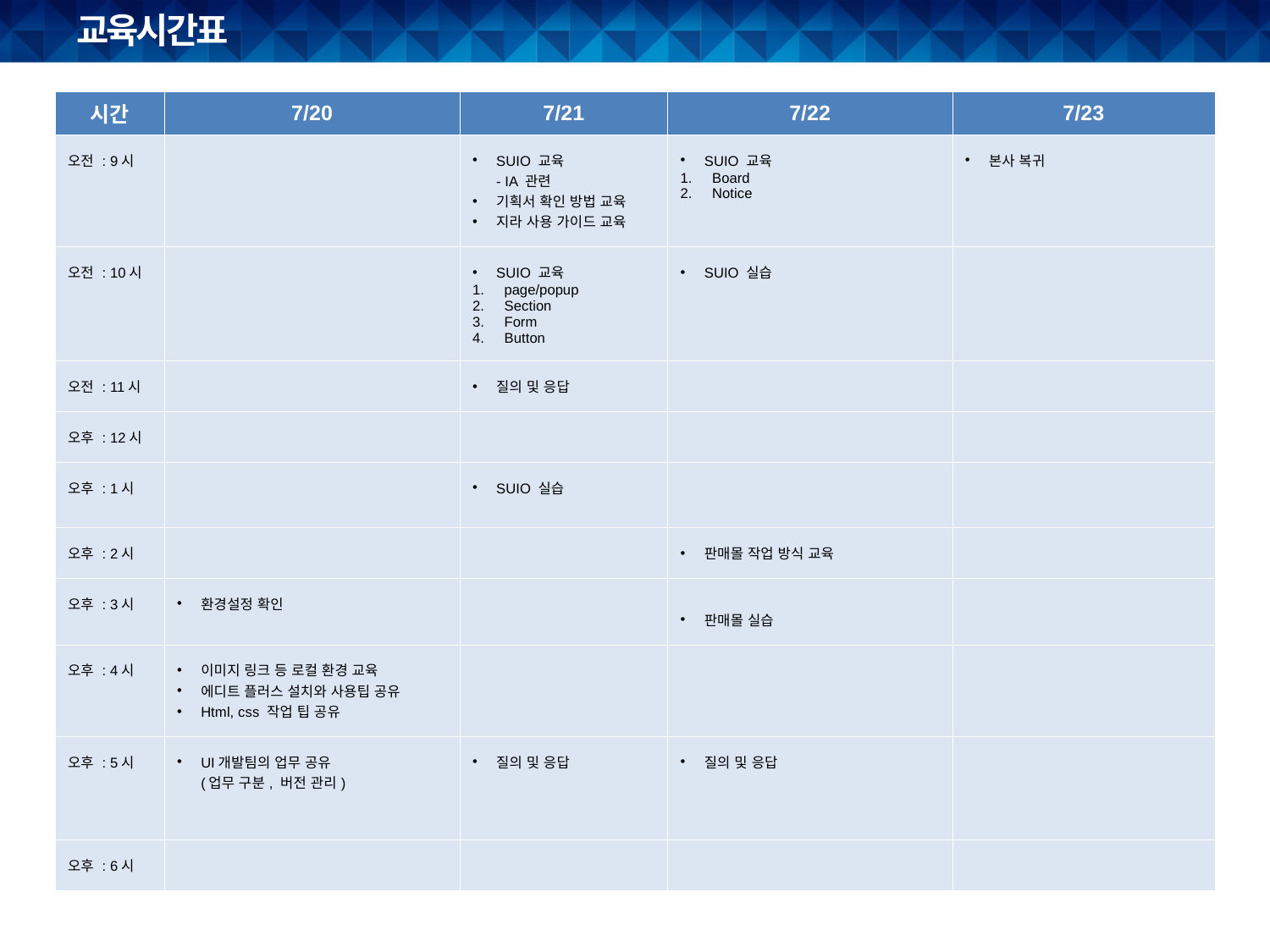

# 교육시간표
| 시간 | 7/20 | 7/21 | 7/22 | 7/23 |
| --- | --- | --- | --- | --- |
| 오전 : 9시 |  | SUIO 교육 - IA 관련 기획서 확인 방법 교육 지라 사용 가이드 교육 | SUIO 교육 Board Notice | 본사 복귀 |
| 오전 : 10시 |  | SUIO 교육 page/popup Section Form Button | SUIO 실습 |  |
| 오전 : 11시 |  | 질의 및 응답 |  |  |
| 오후 : 12시 |  |  |  |  |
| 오후 : 1시 |  | SUIO 실습 |  |  |
| 오후 : 2시 |  |  | 판매몰 작업 방식 교육 |  |
| 오후 : 3시 | 환경설정 확인 |  | 판매몰 실습 |  |
| 오후 : 4시 | 이미지 링크 등 로컬 환경 교육 에디트 플러스 설치와 사용팁 공유 Html, css 작업 팁 공유 |  |  |  |
| 오후 : 5시 | UI개발팀의 업무 공유 (업무 구분, 버전 관리) | 질의 및 응답 | 질의 및 응답 |  |
| 오후 : 6시 |  |  |  |  |